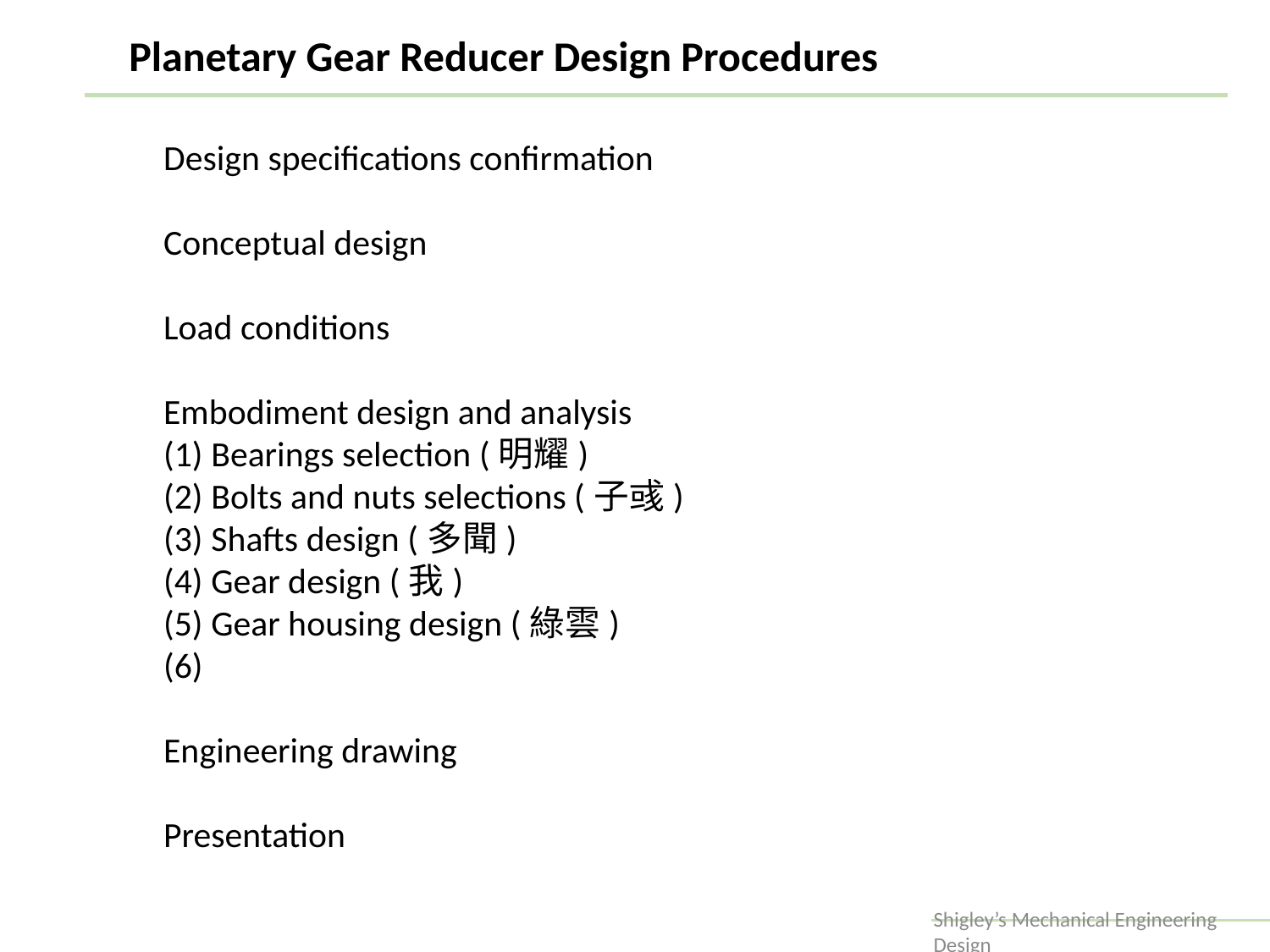

# Planetary Gear Reducer Design Procedures
Design specifications confirmation

Conceptual design

Load conditions

Embodiment design and analysis
Bearings selection (明耀)
Bolts and nuts selections (子彧)
Shafts design (多聞)
Gear design (我)
Gear housing design (綠雲)

Engineering drawing

Presentation
Shigley’s Mechanical Engineering Design